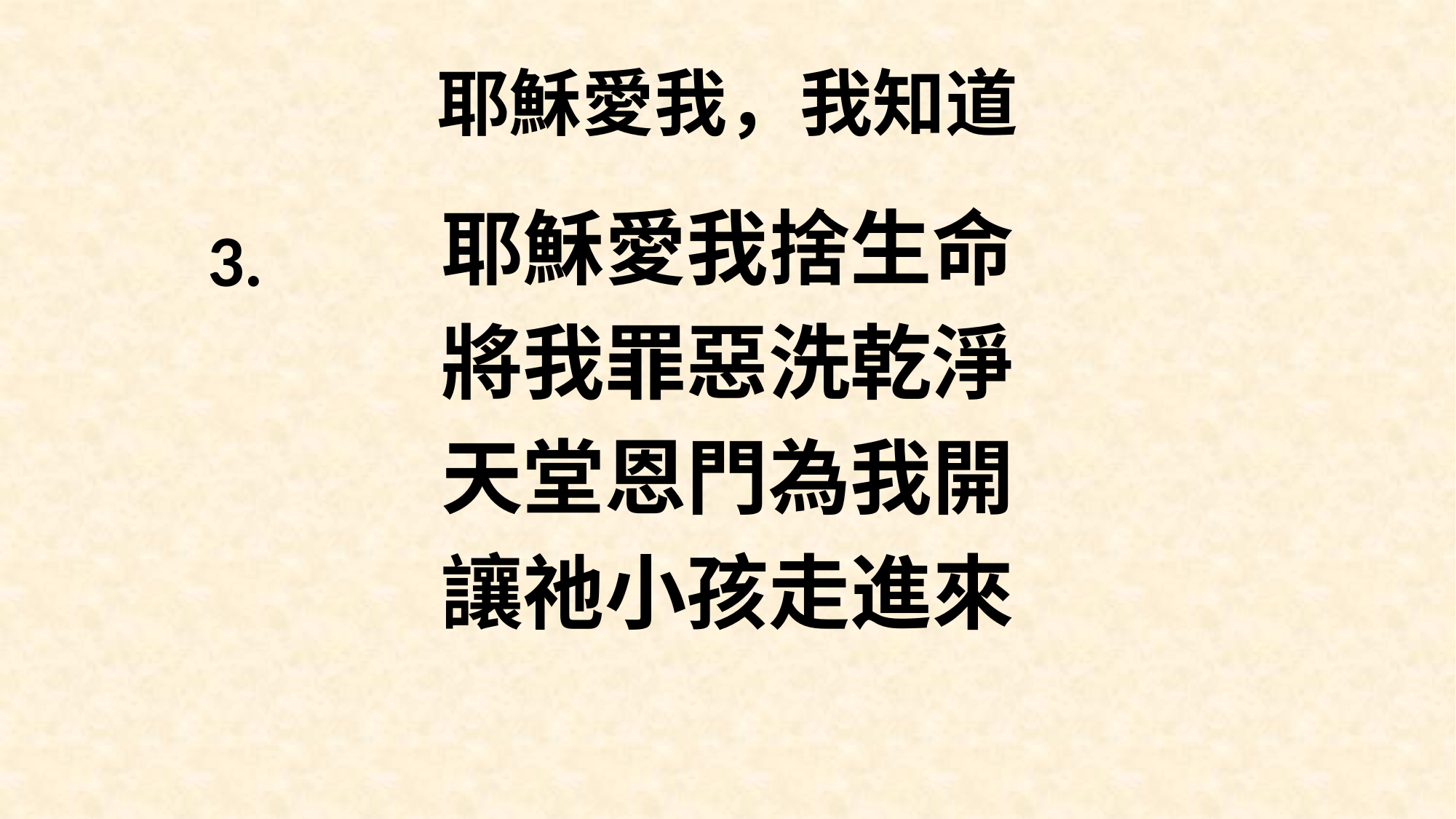

# 耶穌愛我，我知道
耶穌愛我捨生命
將我罪惡洗乾淨
天堂恩門為我開
讓祂小孩走進來
3.